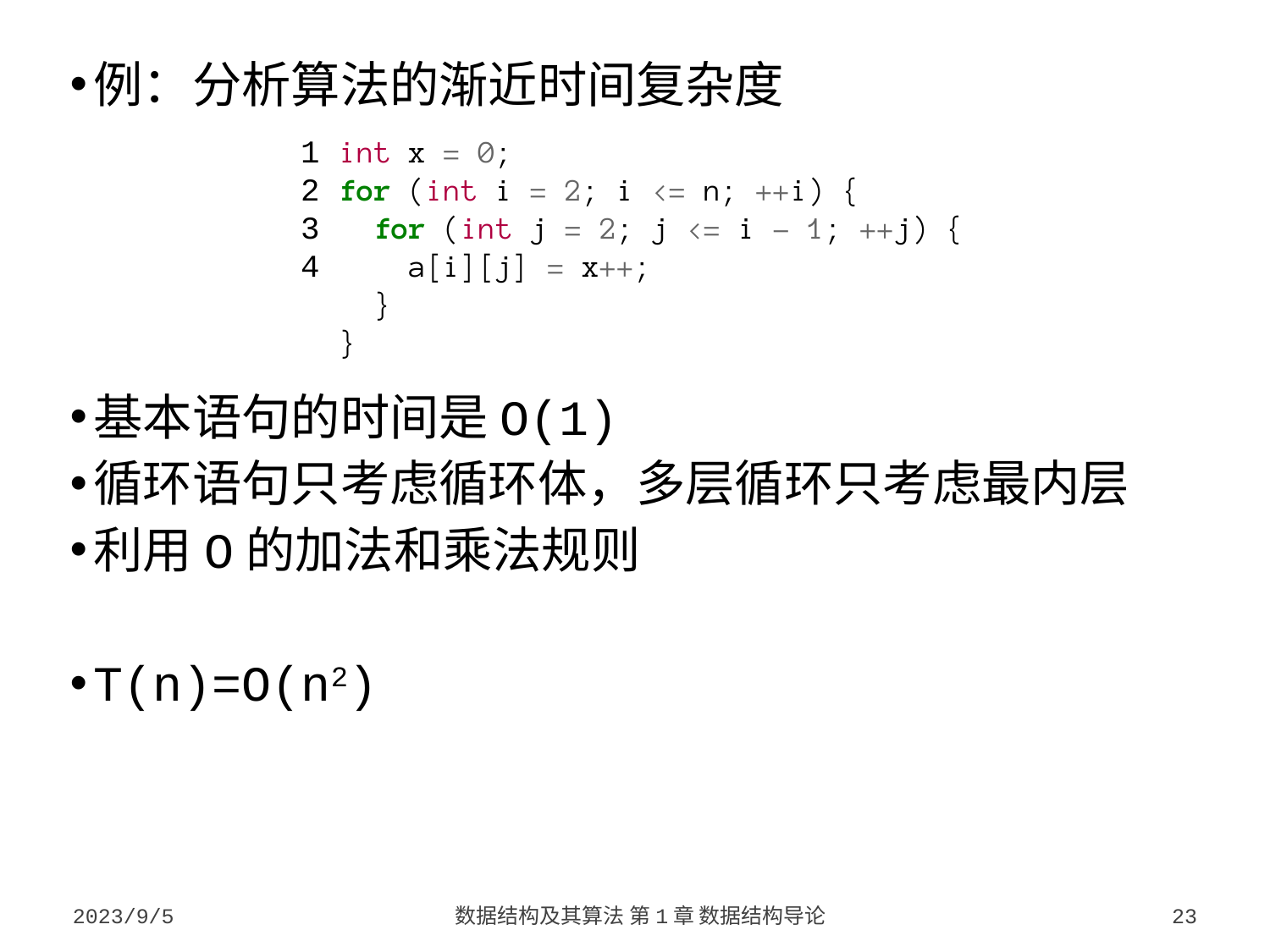

例：分析算法的渐近时间复杂度

基本语句的时间是O(1)
循环语句只考虑循环体，多层循环只考虑最内层
利用O的加法和乘法规则

T(n)=O(n2)
  int x = 0;
  for (int i = 2; i <= n; ++i) {
    for (int j = 2; j <= i - 1; ++j) {
      a[i][j] = x++;
    }
  }
1
2
3
4
2023/9/5
数据结构及其算法 第1章 数据结构导论
23